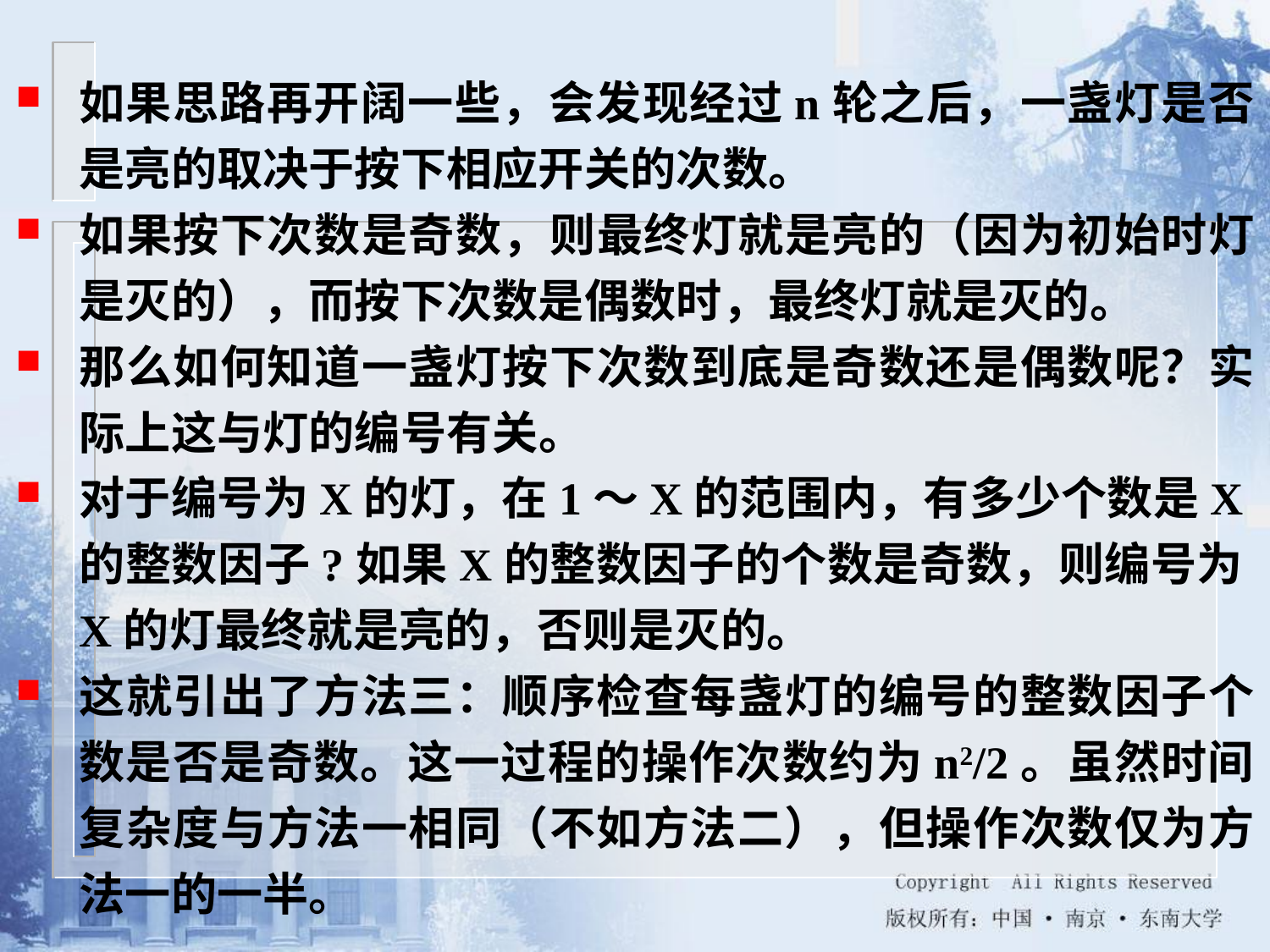

如果思路再开阔一些，会发现经过n轮之后，一盏灯是否是亮的取决于按下相应开关的次数。
如果按下次数是奇数，则最终灯就是亮的（因为初始时灯是灭的），而按下次数是偶数时，最终灯就是灭的。
那么如何知道一盏灯按下次数到底是奇数还是偶数呢？实际上这与灯的编号有关。
对于编号为X的灯，在1～X的范围内，有多少个数是X的整数因子?如果X的整数因子的个数是奇数，则编号为X的灯最终就是亮的，否则是灭的。
这就引出了方法三：顺序检查每盏灯的编号的整数因子个数是否是奇数。这一过程的操作次数约为n2/2。虽然时间复杂度与方法一相同（不如方法二），但操作次数仅为方法一的一半。